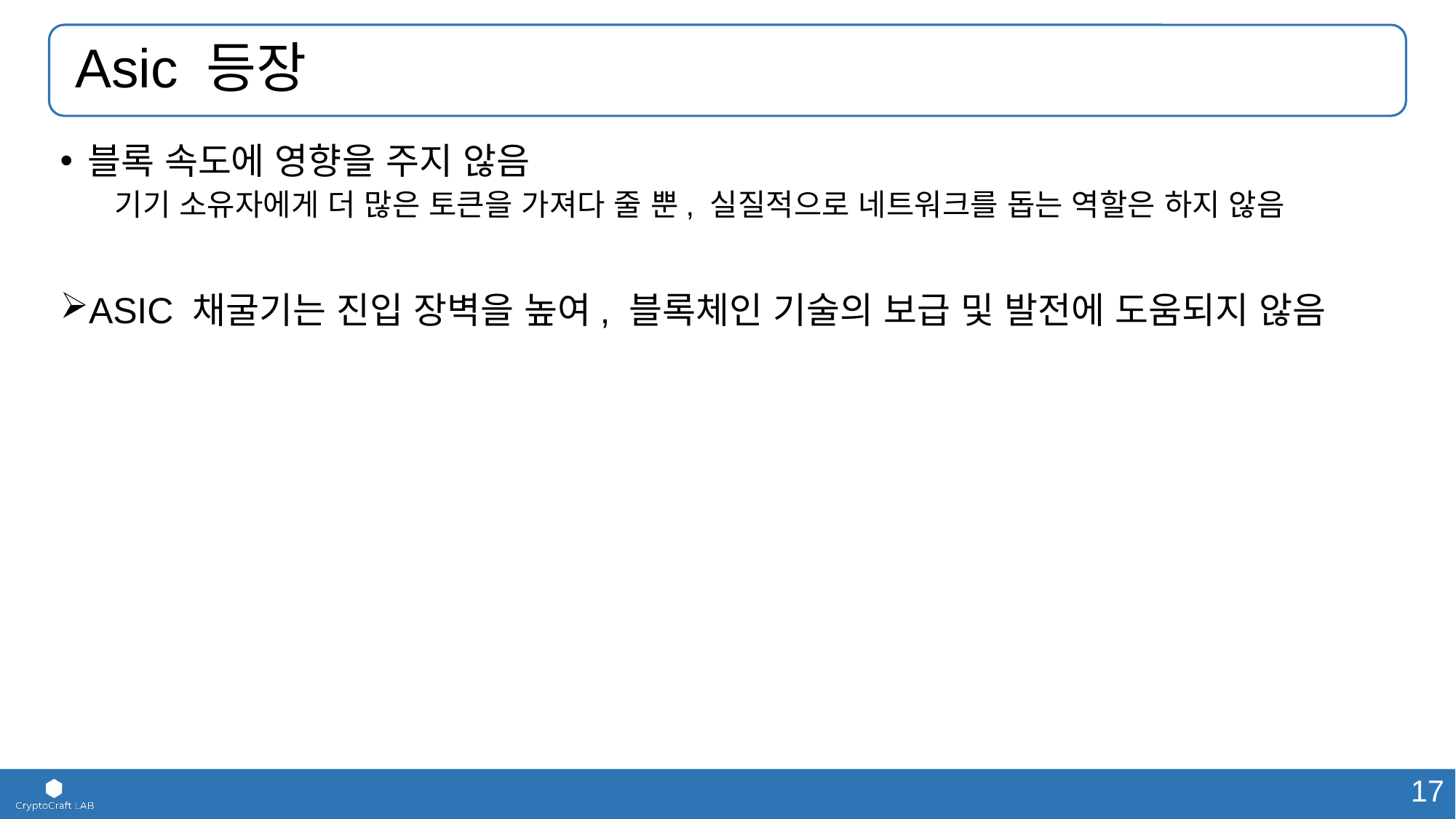

# Asic 등장
블록 속도에 영향을 주지 않음
기기 소유자에게 더 많은 토큰을 가져다 줄 뿐, 실질적으로 네트워크를 돕는 역할은 하지 않음

ASIC 채굴기는 진입 장벽을 높여, 블록체인 기술의 보급 및 발전에 도움되지 않음